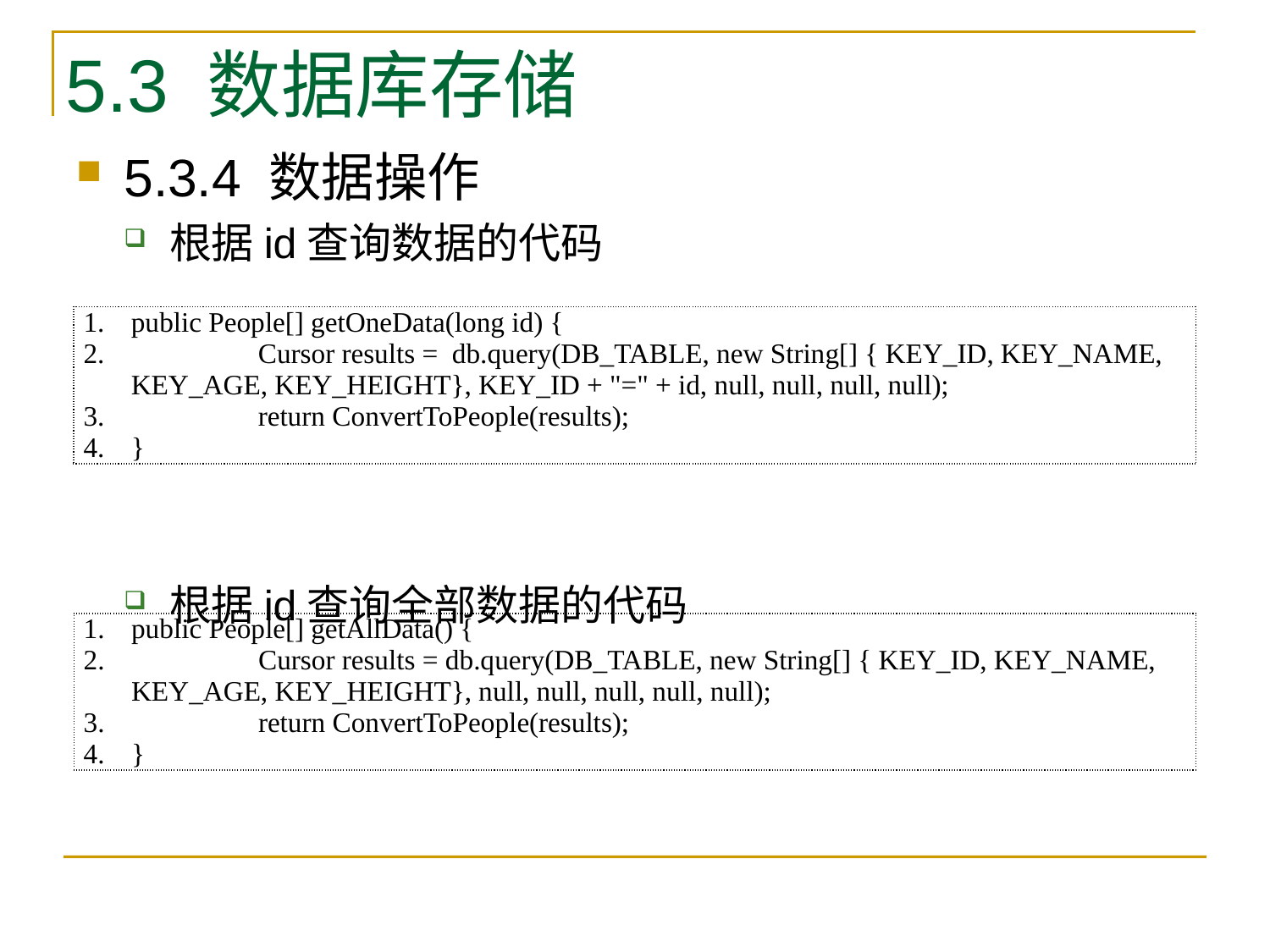

# 5.3 数据库存储
5.3.4 数据操作
根据id查询数据的代码

根据id查询全部数据的代码

| public People[] getOneData(long id) { Cursor results = db.query(DB\_TABLE, new String[] { KEY\_ID, KEY\_NAME, KEY\_AGE, KEY\_HEIGHT}, KEY\_ID + "=" + id, null, null, null, null); return ConvertToPeople(results); } |
| --- |
| public People[] getAllData() { Cursor results = db.query(DB\_TABLE, new String[] { KEY\_ID, KEY\_NAME, KEY\_AGE, KEY\_HEIGHT}, null, null, null, null, null); return ConvertToPeople(results); } |
| --- |